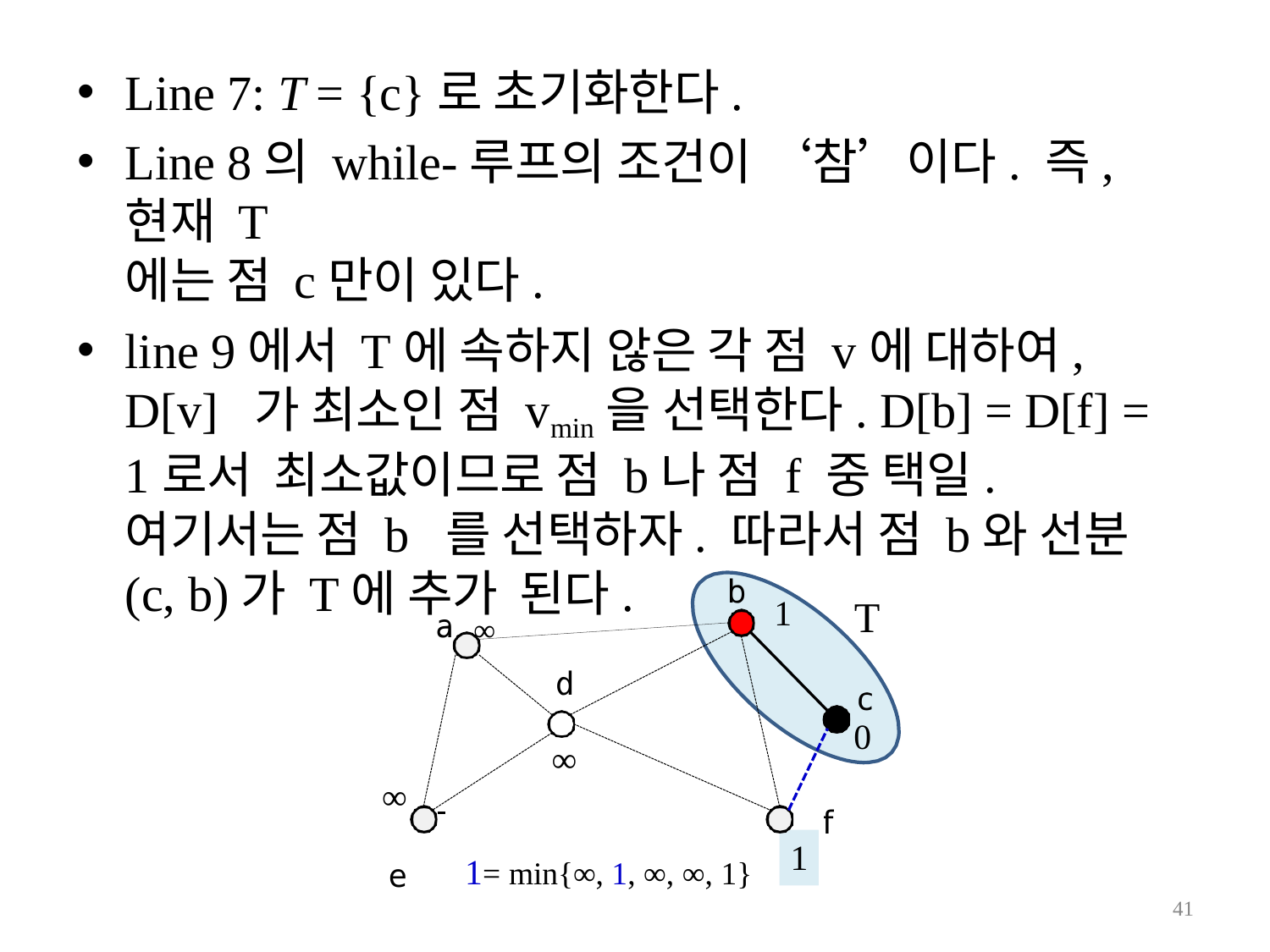

Line 7: T = {c}로 초기화한다.
Line 8의 while-루프의 조건이 ‘참’이다. 즉, 현재 T
에는 점 c만이 있다.
line 9에서 T에 속하지 않은 각 점 v에 대하여, D[v]  가 최소인 점 vmin을 선택한다. D[b] = D[f] = 1로서  최소값이므로 점 b나 점 f 중 택일. 여기서는 점 b  를 선택하자. 따라서 점 b와 선분 (c, b)가 T에 추가  된다.
b

a	∞
T
1

d
c
0

∞
∞
e

f
1

1= min{∞, 1, ∞, ∞, 1}
41